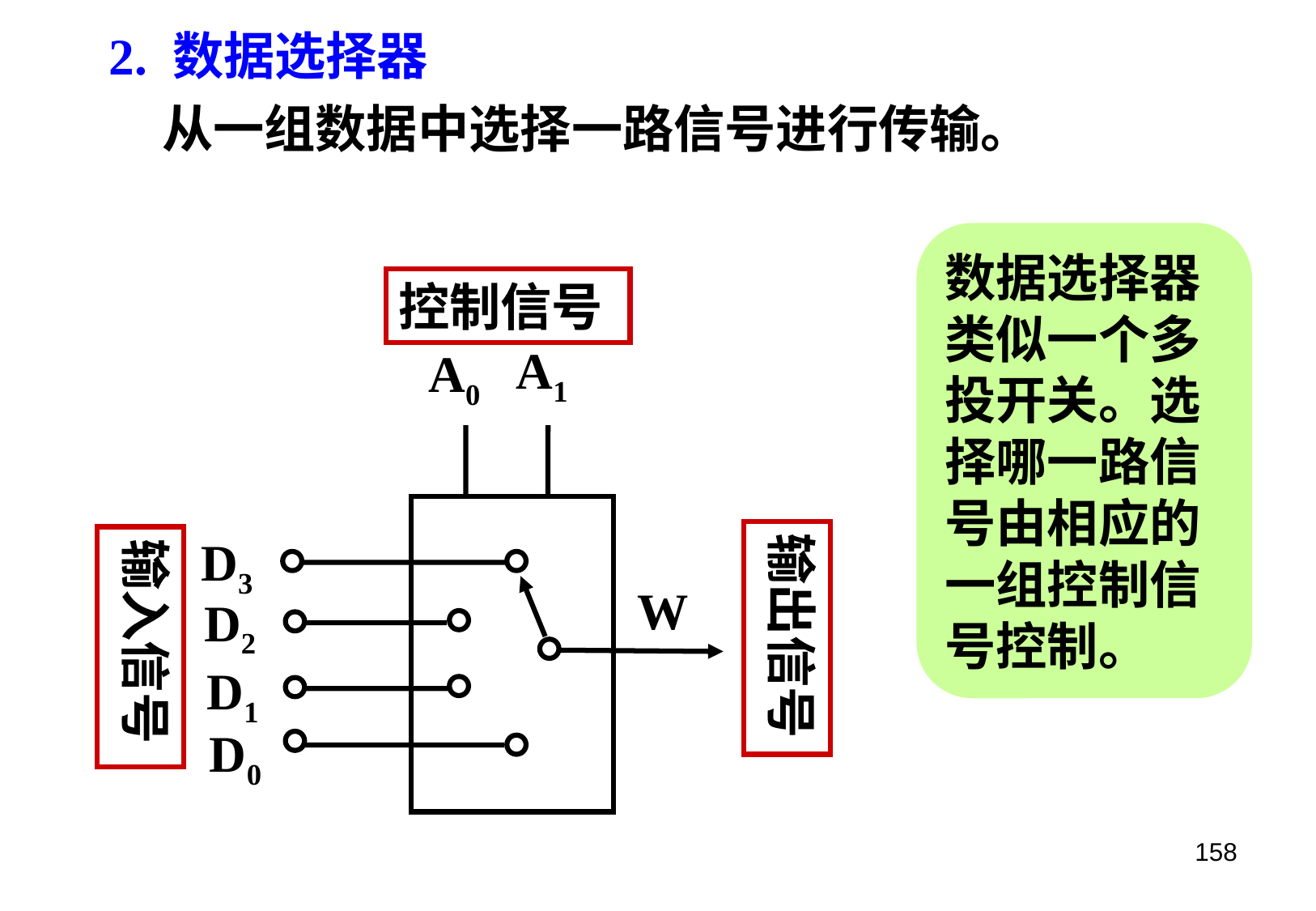

2. 数据选择器
从一组数据中选择一路信号进行传输。
数据选择器类似一个多投开关。选择哪一路信号由相应的一组控制信号控制。
控制信号
A1
A0

D3

W

D2

D1

D0

输出信号
输入信号
158